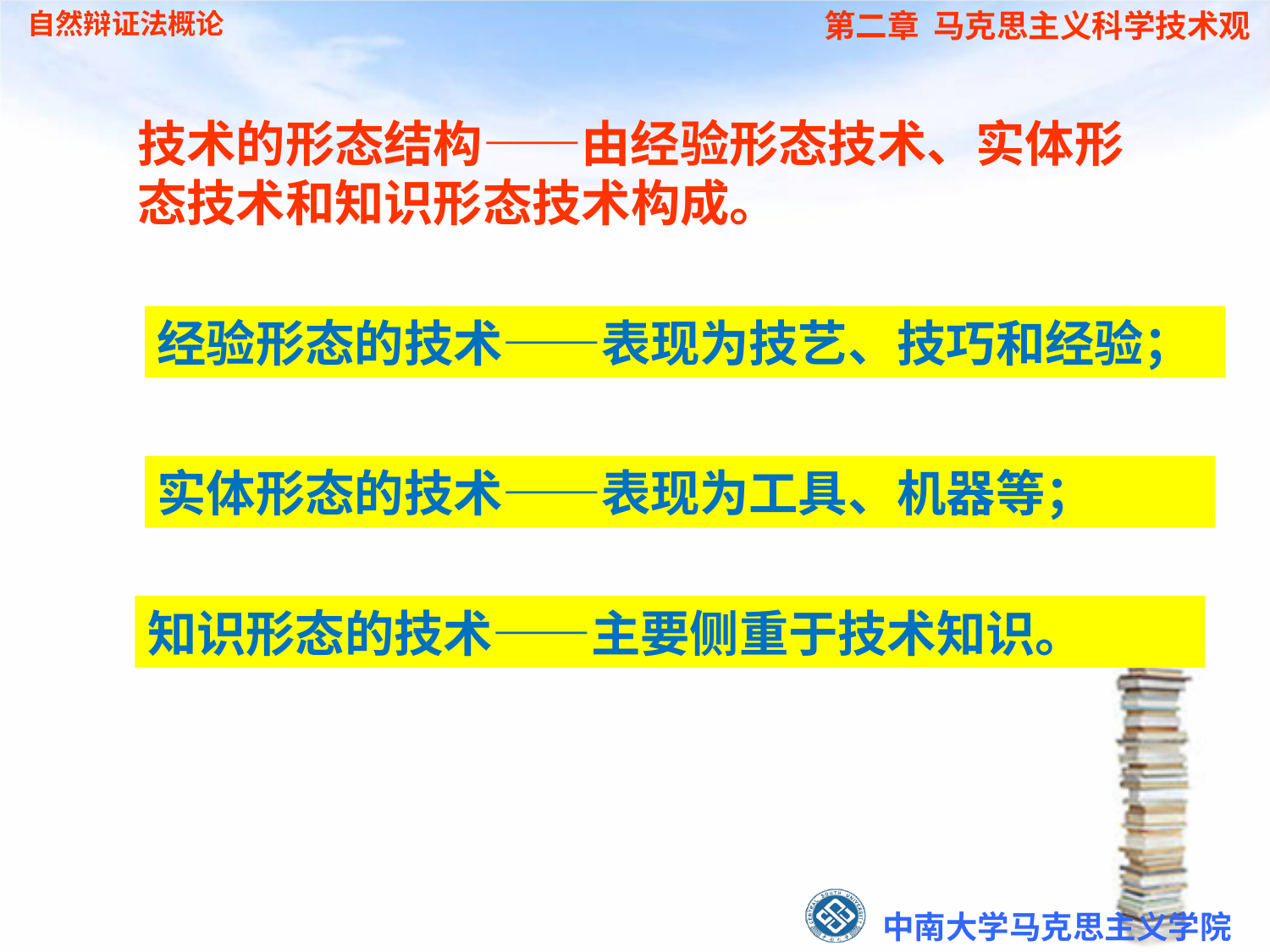

技术的形态结构——由经验形态技术、实体形态技术和知识形态技术构成。
经验形态的技术——表现为技艺、技巧和经验；
实体形态的技术——表现为工具、机器等；
知识形态的技术——主要侧重于技术知识。